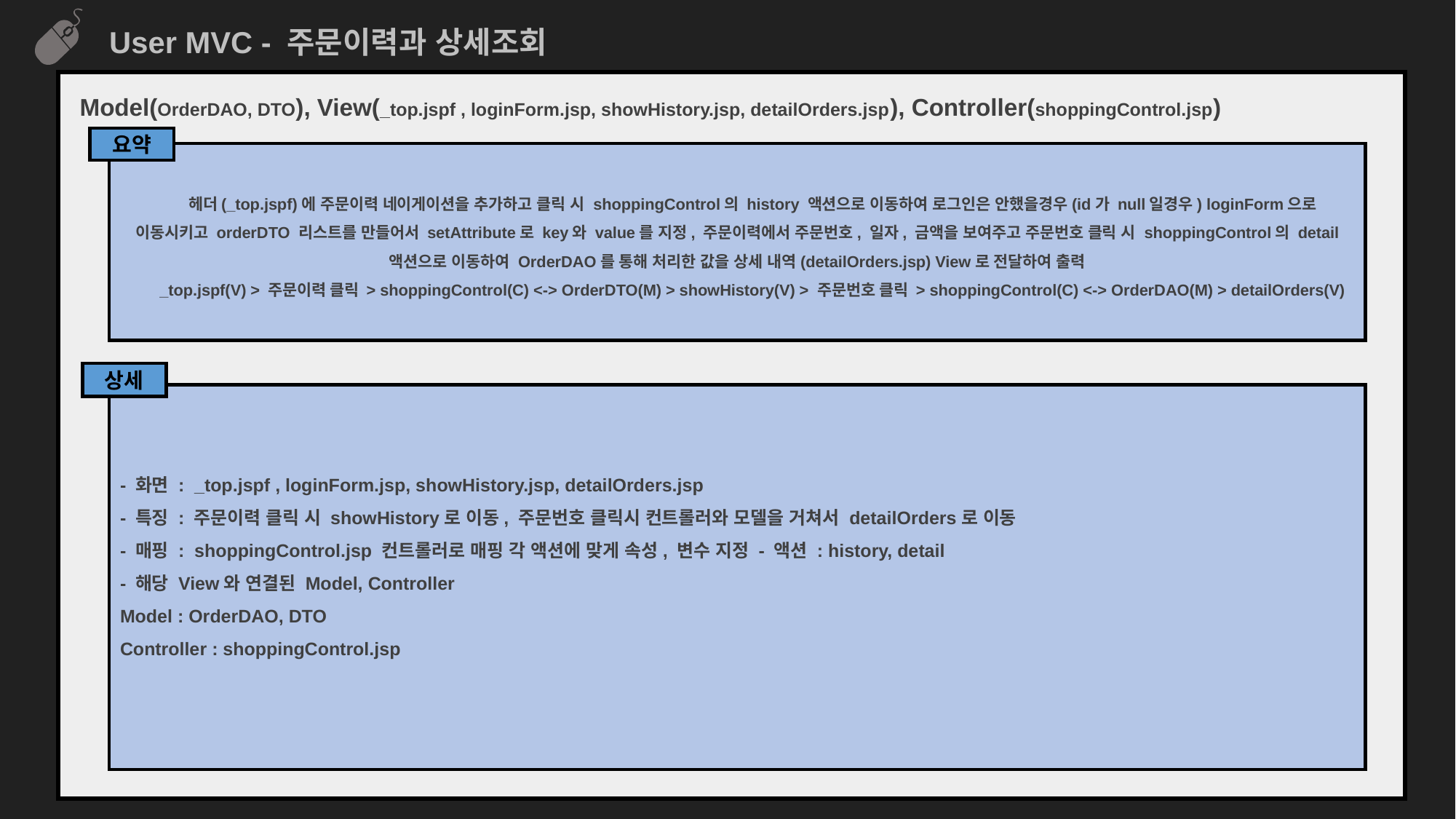

User MVC - 주문이력과 상세조회
Model(OrderDAO, DTO), View(_top.jspf , loginForm.jsp, showHistory.jsp, detailOrders.jsp), Controller(shoppingControl.jsp)

요약
헤더(_top.jspf)에 주문이력 네이게이션을 추가하고 클릭 시 shoppingControl의 history 액션으로 이동하여 로그인은 안했을경우(id가 null일경우) loginForm으로 이동시키고 orderDTO 리스트를 만들어서 setAttribute로 key와 value를 지정, 주문이력에서 주문번호, 일자, 금액을 보여주고 주문번호 클릭 시 shoppingControl의 detail 액션으로 이동하여 OrderDAO를 통해 처리한 값을 상세 내역(detailOrders.jsp) View로 전달하여 출력
_top.jspf(V) > 주문이력 클릭 > shoppingControl(C) <-> OrderDTO(M) > showHistory(V) > 주문번호 클릭 > shoppingControl(C) <-> OrderDAO(M) > detailOrders(V)
상세
- 화면 :  _top.jspf , loginForm.jsp, showHistory.jsp, detailOrders.jsp
- 특징 : 주문이력 클릭 시 showHistory로 이동, 주문번호 클릭시 컨트롤러와 모델을 거쳐서 detailOrders로 이동
- 매핑 :  shoppingControl.jsp 컨트롤러로 매핑 각 액션에 맞게 속성, 변수 지정 - 액션 : history, detail
- 해당 View와 연결된 Model, Controller
Model : OrderDAO, DTO
Controller : shoppingControl.jsp